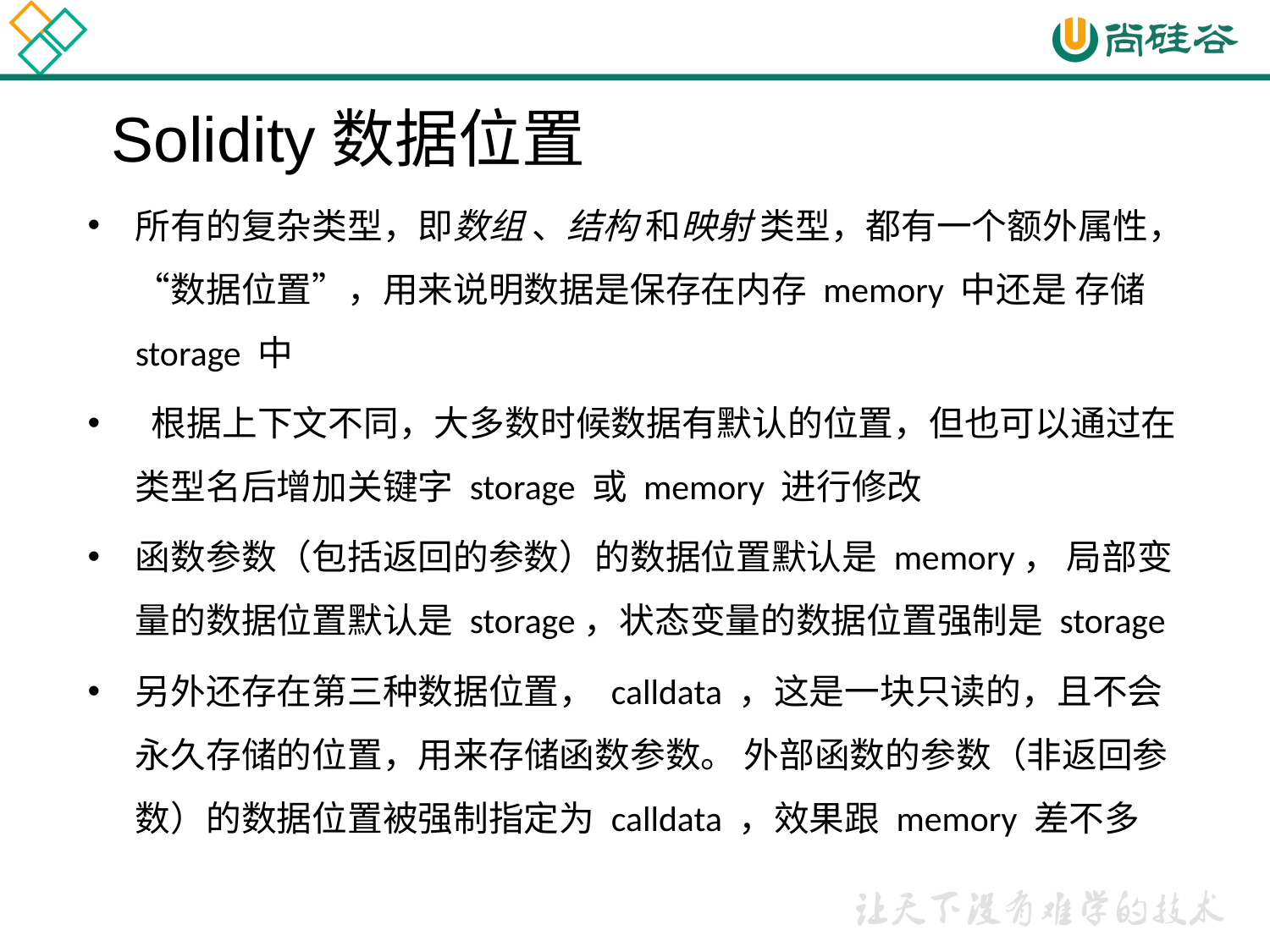

# Solidity数据位置
所有的复杂类型，即数组 、结构 和映射 类型，都有一个额外属性，“数据位置”，用来说明数据是保存在内存 memory 中还是 存储storage 中
 根据上下文不同，大多数时候数据有默认的位置，但也可以通过在类型名后增加关键字 storage 或 memory 进行修改
函数参数（包括返回的参数）的数据位置默认是 memory， 局部变量的数据位置默认是 storage，状态变量的数据位置强制是 storage
另外还存在第三种数据位置， calldata ，这是一块只读的，且不会永久存储的位置，用来存储函数参数。 外部函数的参数（非返回参数）的数据位置被强制指定为 calldata ，效果跟 memory 差不多